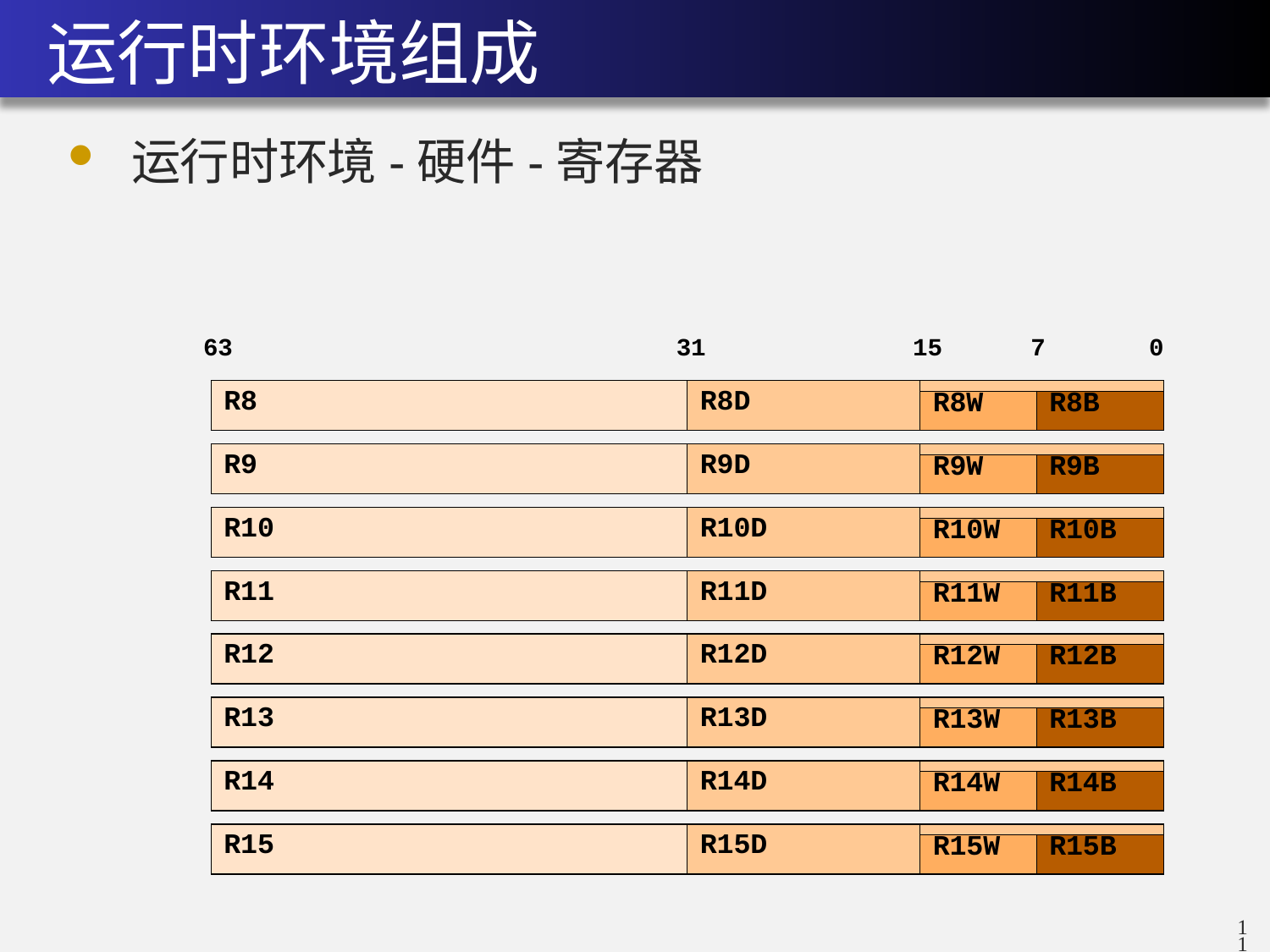

# 运行时环境组成
运行时环境-硬件-寄存器
63
31
15
7
0
| R8 | R8D |  |  |
| --- | --- | --- | --- |
|  |  | R8W | R8B |
| R9 | R9D |  |  |
| --- | --- | --- | --- |
|  |  | R9W | R9B |
| R10 | R10D |  |  |
| --- | --- | --- | --- |
|  |  | R10W | R10B |
| R11 | R11D |  |  |
| --- | --- | --- | --- |
|  |  | R11W | R11B |
| R12 | R12D |  |  |
| --- | --- | --- | --- |
|  |  | R12W | R12B |
| R13 | R13D |  |  |
| --- | --- | --- | --- |
|  |  | R13W | R13B |
| R14 | R14D |  |  |
| --- | --- | --- | --- |
|  |  | R14W | R14B |
| R15 | R15D |  |  |
| --- | --- | --- | --- |
|  |  | R15W | R15B |
11